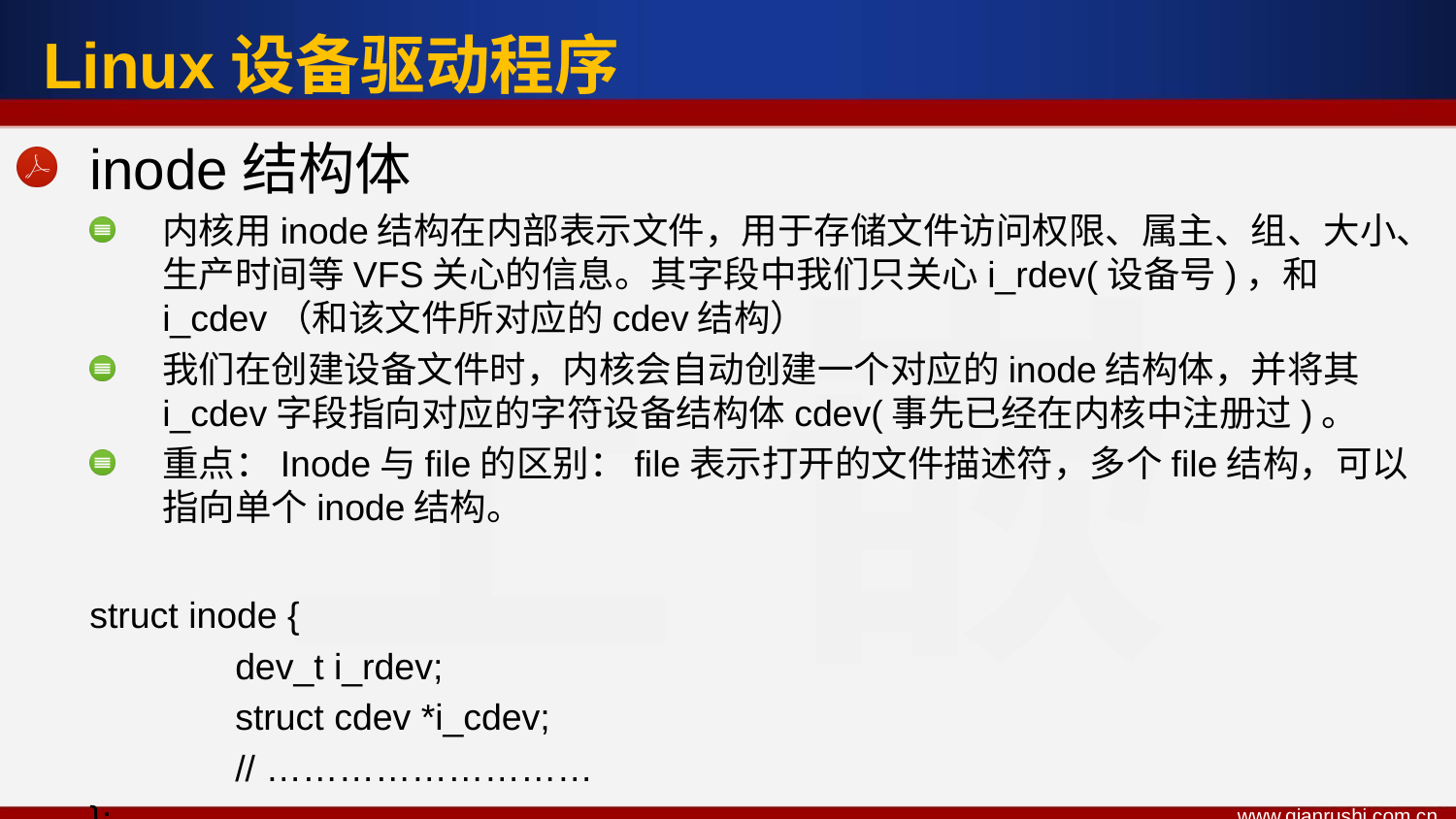

Linux设备驱动程序
inode结构体
内核用inode结构在内部表示文件，用于存储文件访问权限、属主、组、大小、生产时间等VFS关心的信息。其字段中我们只关心i_rdev(设备号)，和i_cdev（和该文件所对应的cdev结构）
我们在创建设备文件时，内核会自动创建一个对应的inode结构体，并将其i_cdev字段指向对应的字符设备结构体cdev(事先已经在内核中注册过)。
重点：Inode与file的区别：file表示打开的文件描述符，多个file结构，可以指向单个inode结构。

struct inode {
	dev_t i_rdev;
	struct cdev *i_cdev;
	// ………………………
};